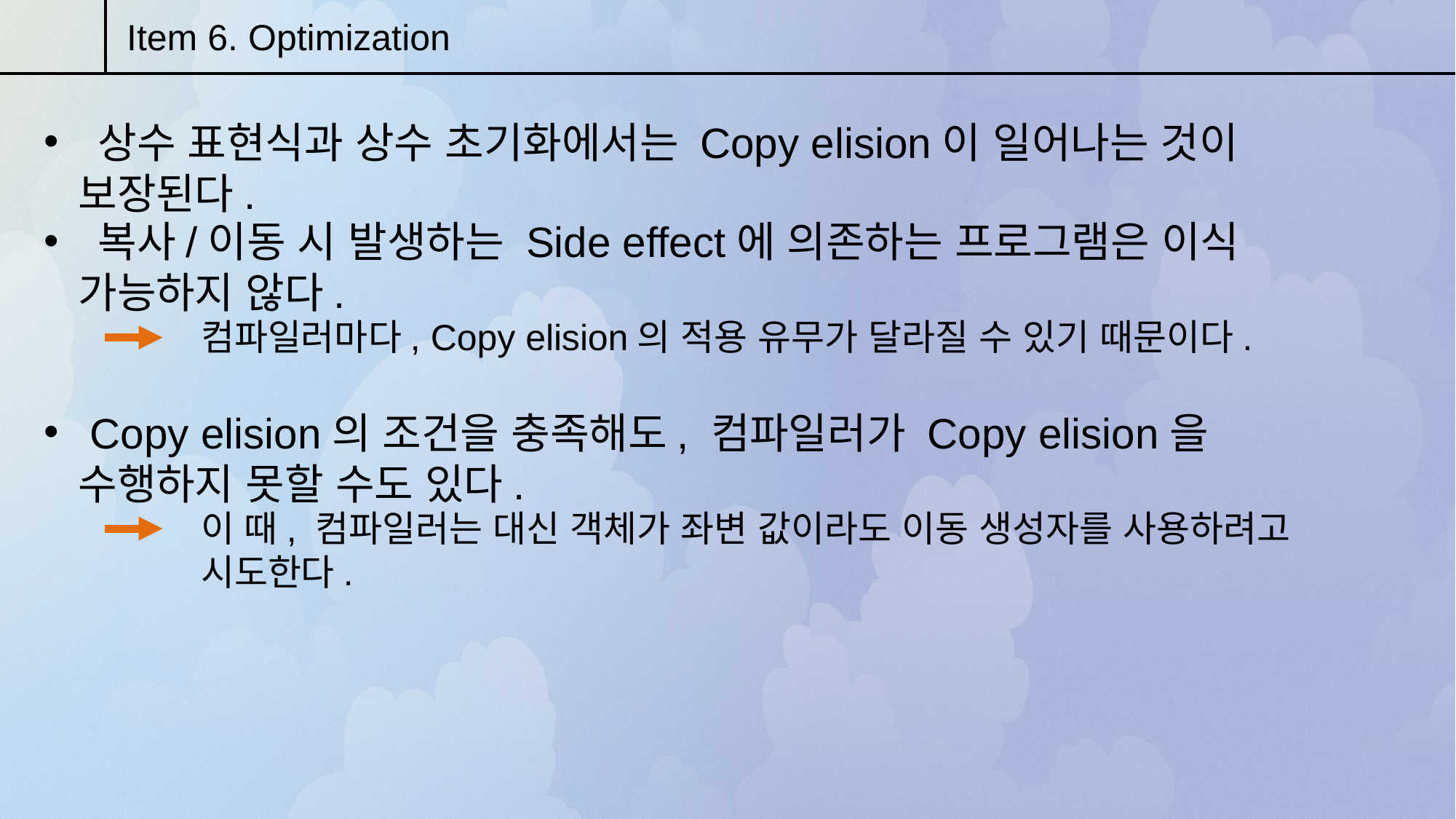

Item 6. Optimization
 상수 표현식과 상수 초기화에서는 Copy elision이 일어나는 것이 보장된다.
 복사/이동 시 발생하는 Side effect에 의존하는 프로그램은 이식 가능하지 않다.
컴파일러마다, Copy elision의 적용 유무가 달라질 수 있기 때문이다.
 Copy elision의 조건을 충족해도, 컴파일러가 Copy elision을 수행하지 못할 수도 있다.
이 때, 컴파일러는 대신 객체가 좌변 값이라도 이동 생성자를 사용하려고 시도한다.